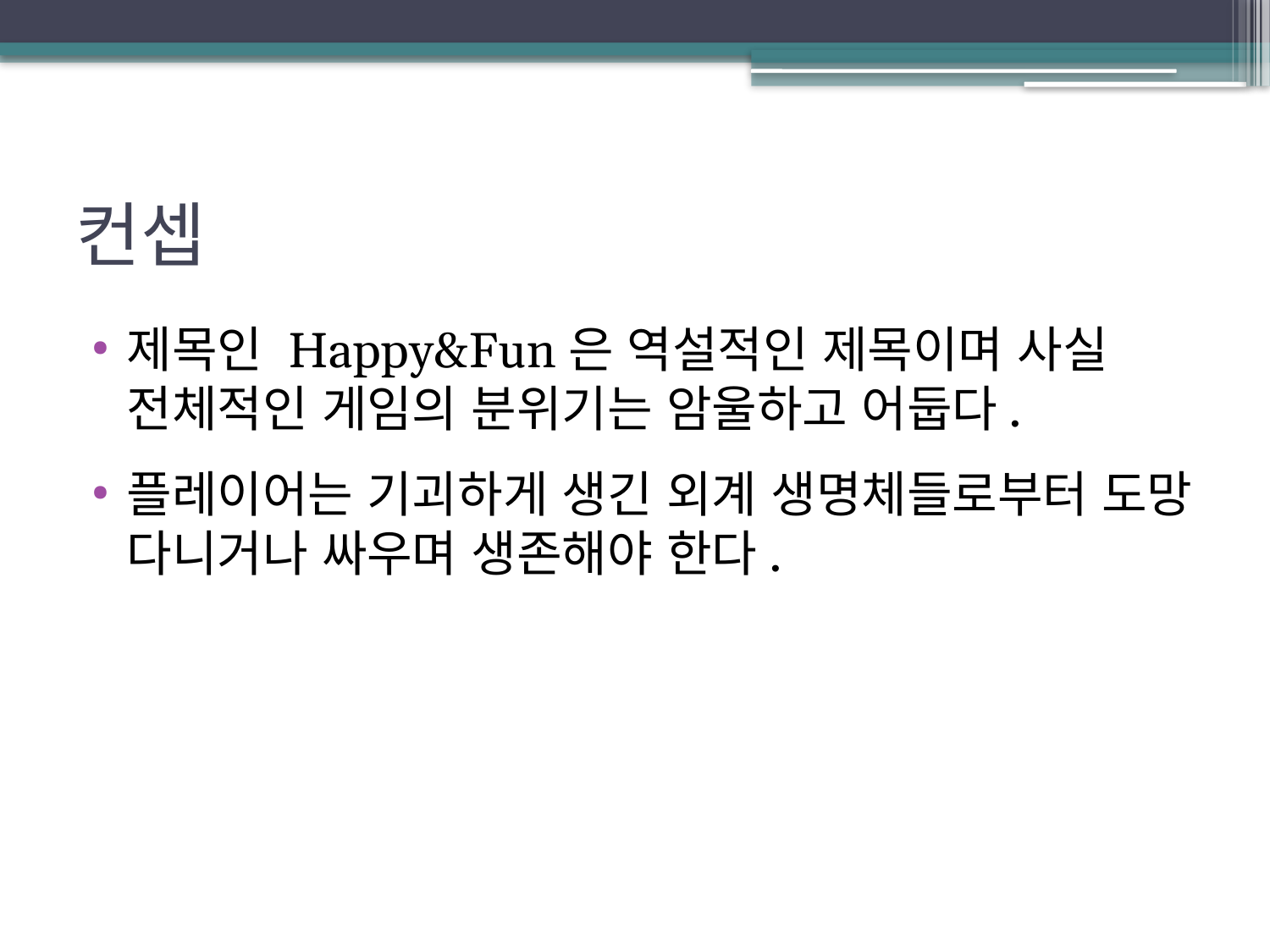

# 컨셉
제목인 Happy&Fun은 역설적인 제목이며 사실 전체적인 게임의 분위기는 암울하고 어둡다.
플레이어는 기괴하게 생긴 외계 생명체들로부터 도망 다니거나 싸우며 생존해야 한다.